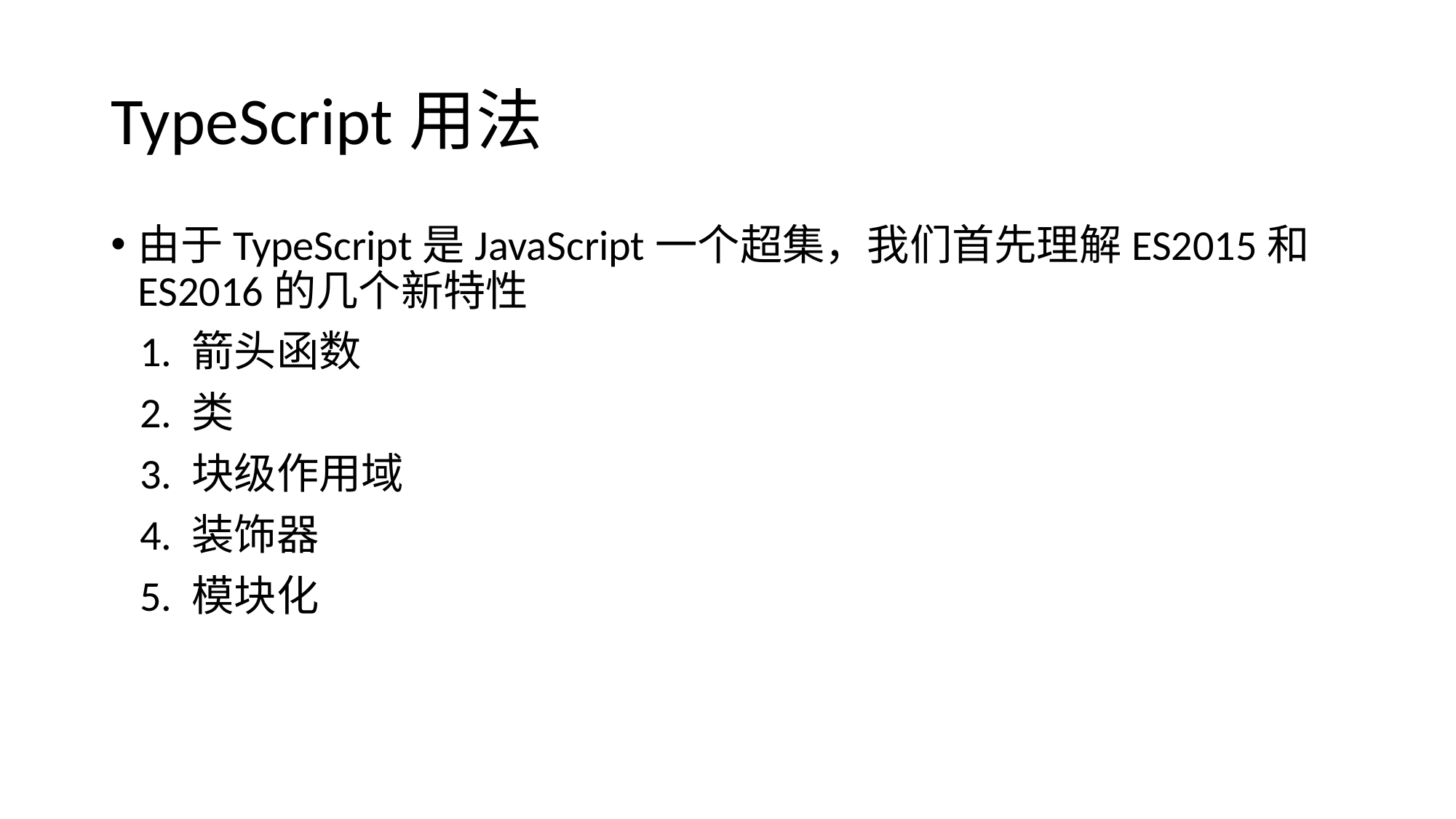

# TypeScript用法
由于TypeScript是JavaScript一个超集，我们首先理解ES2015和ES2016的几个新特性
   1. 箭头函数
   2. 类
   3. 块级作用域
   4. 装饰器
   5. 模块化